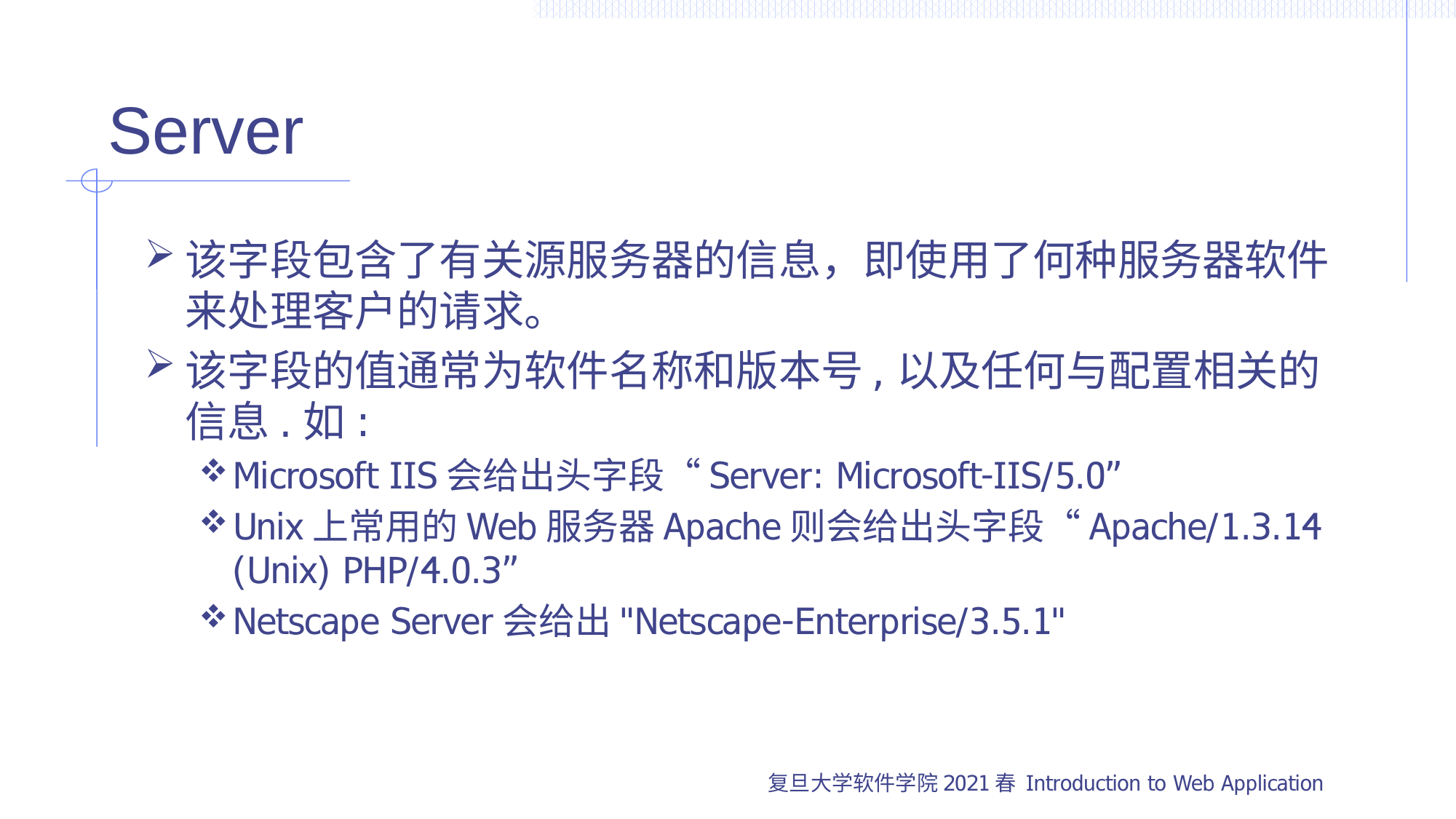

# Server
该字段包含了有关源服务器的信息，即使用了何种服务器软件来处理客户的请求。
该字段的值通常为软件名称和版本号,以及任何与配置相关的信息.如:
Microsoft IIS会给出头字段“Server: Microsoft-IIS/5.0”
Unix上常用的Web服务器Apache则会给出头字段“Apache/1.3.14 (Unix) PHP/4.0.3”
Netscape Server会给出"Netscape-Enterprise/3.5.1"